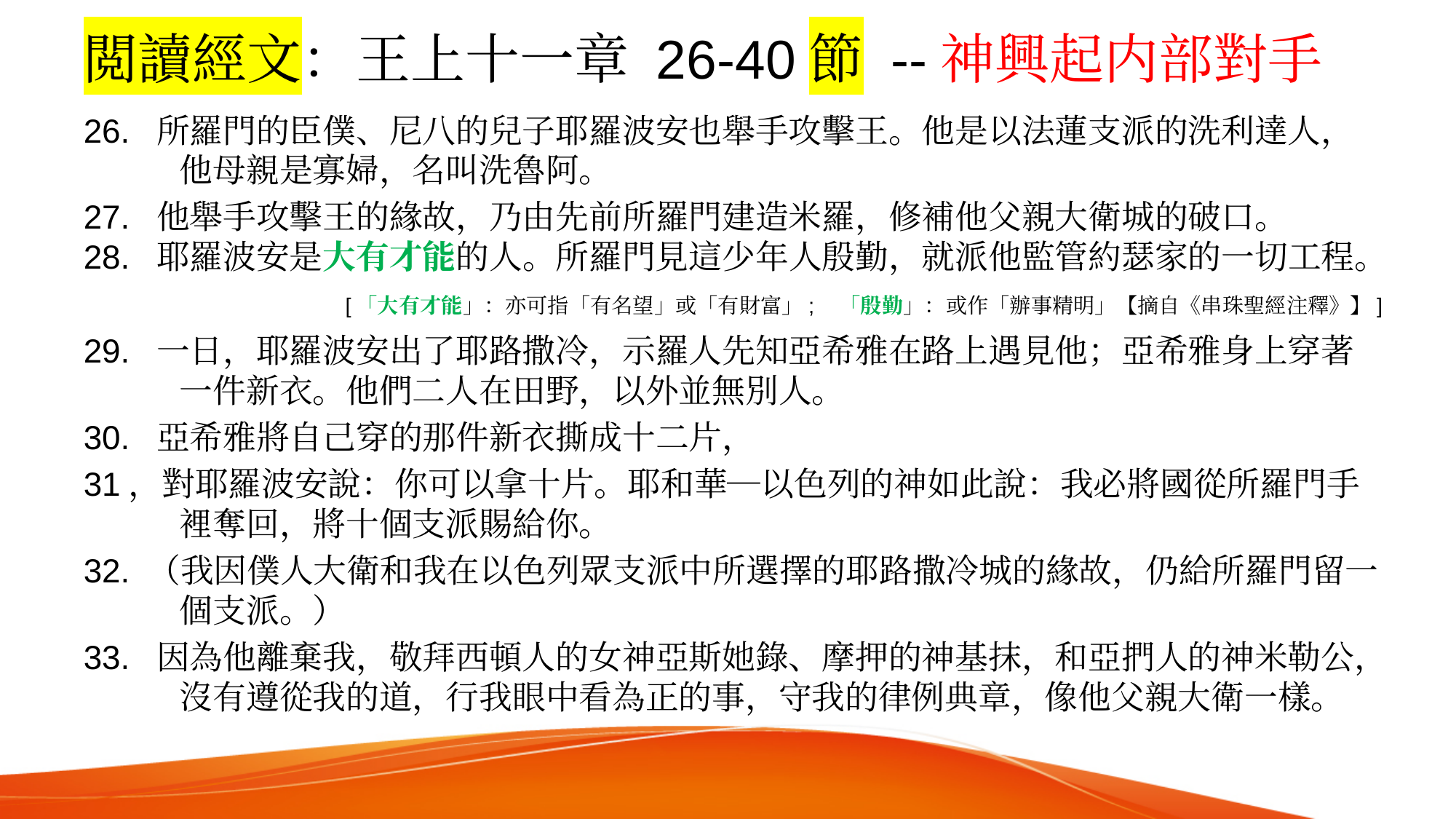

# 閲讀經文：王上十一章 26-40節 --神興起内部對手
26.  所羅門的臣僕、尼八的兒子耶羅波安也舉手攻擊王。他是以法蓮支派的洗利達人，他母親是寡婦，名叫洗魯阿。
27.  他舉手攻擊王的緣故，乃由先前所羅門建造米羅，修補他父親大衛城的破口。
28.  耶羅波安是大有才能的人。所羅門見這少年人殷勤，就派他監管約瑟家的一切工程。
       [「大有才能」：亦可指「有名望」或「有財富」; 「殷勤」：或作「辦事精明」【摘自《串珠聖經注釋》】]
29.  一日，耶羅波安出了耶路撒冷，示羅人先知亞希雅在路上遇見他；亞希雅身上穿著一件新衣。他們二人在田野，以外並無別人。
30.  亞希雅將自己穿的那件新衣撕成十二片，
31，對耶羅波安說：你可以拿十片。耶和華─以色列的神如此說：我必將國從所羅門手裡奪回，將十個支派賜給你。
32. （我因僕人大衛和我在以色列眾支派中所選擇的耶路撒冷城的緣故，仍給所羅門留一個支派。）
33.  因為他離棄我，敬拜西頓人的女神亞斯她錄、摩押的神基抹，和亞捫人的神米勒公，沒有遵從我的道，行我眼中看為正的事，守我的律例典章，像他父親大衛一樣。